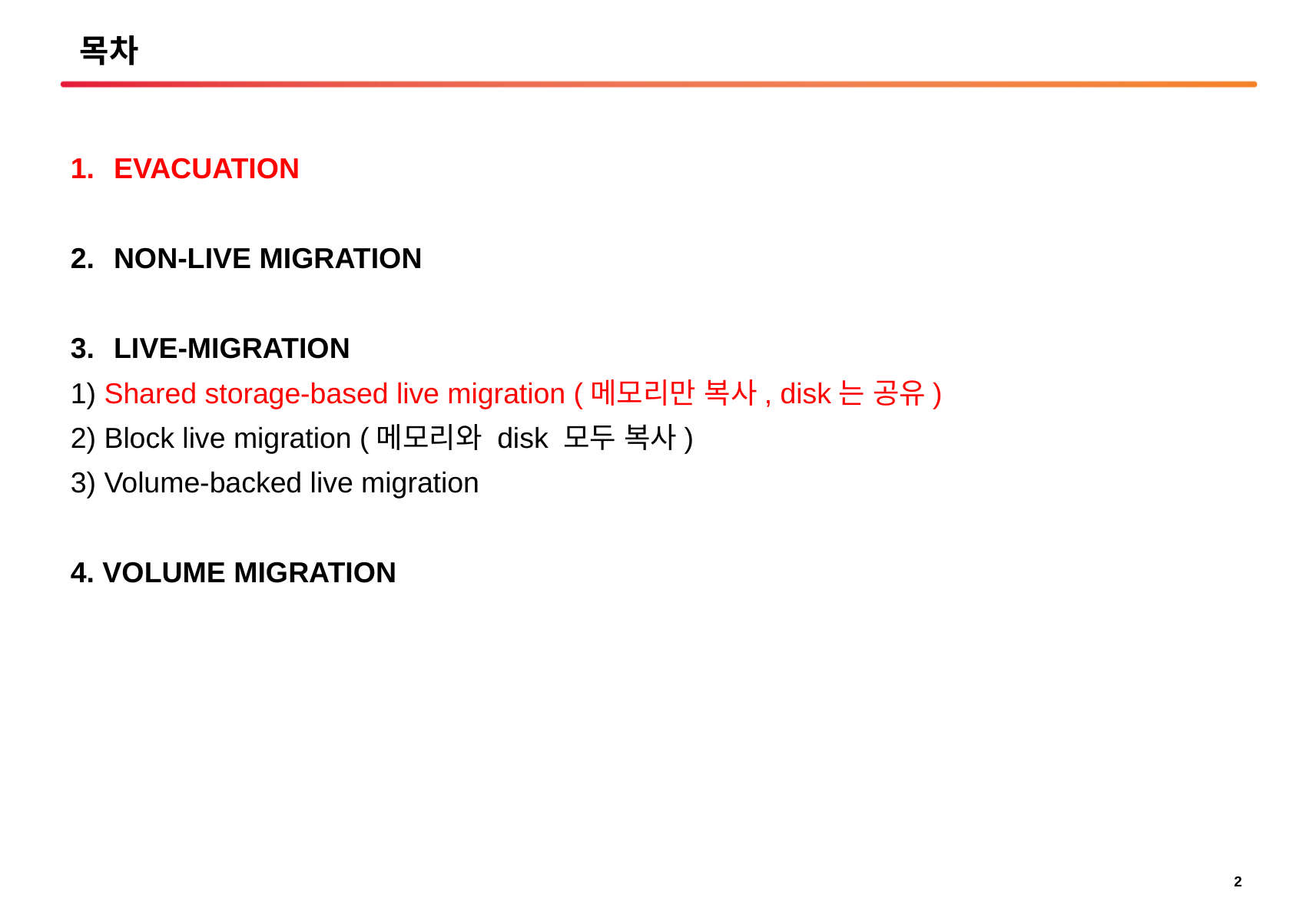

# 목차

EVACUATION

NON-LIVE MIGRATION

LIVE-MIGRATION
1) Shared storage-based live migration (메모리만 복사, disk는 공유)
2) Block live migration (메모리와 disk 모두 복사)
3) Volume-backed live migration

4. VOLUME MIGRATION